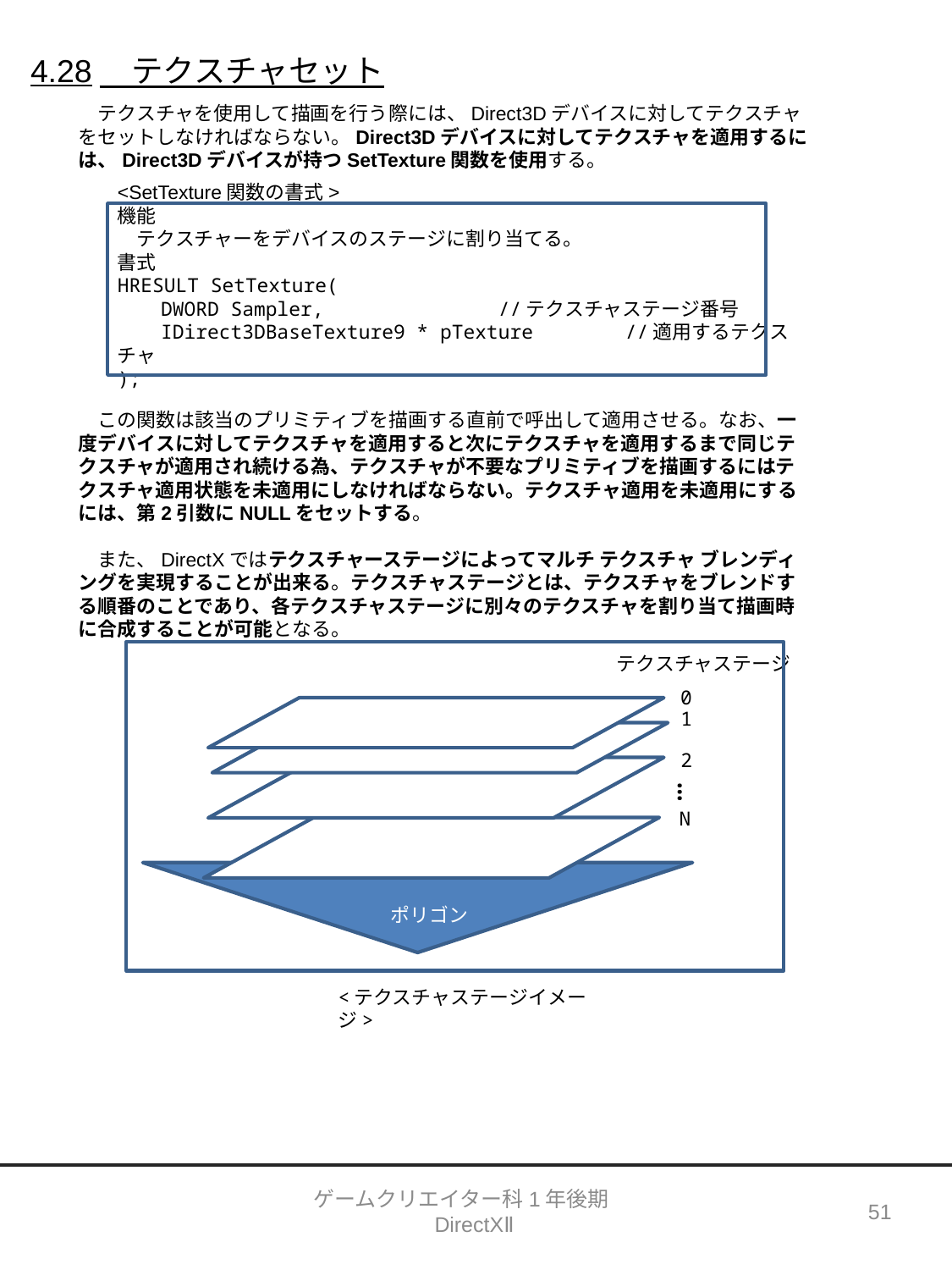

4.28　テクスチャセット
　テクスチャを使用して描画を行う際には、Direct3Dデバイスに対してテクスチャをセットしなければならない。Direct3Dデバイスに対してテクスチャを適用するには、Direct3Dデバイスが持つSetTexture関数を使用する。
<SetTexture関数の書式>
機能
　テクスチャーをデバイスのステージに割り当てる。
書式
HRESULT SetTexture(
　　DWORD Sampler,		//テクスチャステージ番号
　　IDirect3DBaseTexture9 * pTexture	//適用するテクスチャ
);

　この関数は該当のプリミティブを描画する直前で呼出して適用させる。なお、一度デバイスに対してテクスチャを適用すると次にテクスチャを適用するまで同じテクスチャが適用され続ける為、テクスチャが不要なプリミティブを描画するにはテクスチャ適用状態を未適用にしなければならない。テクスチャ適用を未適用にするには、第2引数にNULLをセットする。

　また、DirectXではテクスチャーステージによってマルチ テクスチャ ブレンディングを実現することが出来る。テクスチャステージとは、テクスチャをブレンドする順番のことであり、各テクスチャステージに別々のテクスチャを割り当て描画時に合成することが可能となる。

テクスチャステージ
0

ポリゴン
1
2
…
N
<テクスチャステージイメージ>
ゲームクリエイター科1年後期　DirectXⅡ
51